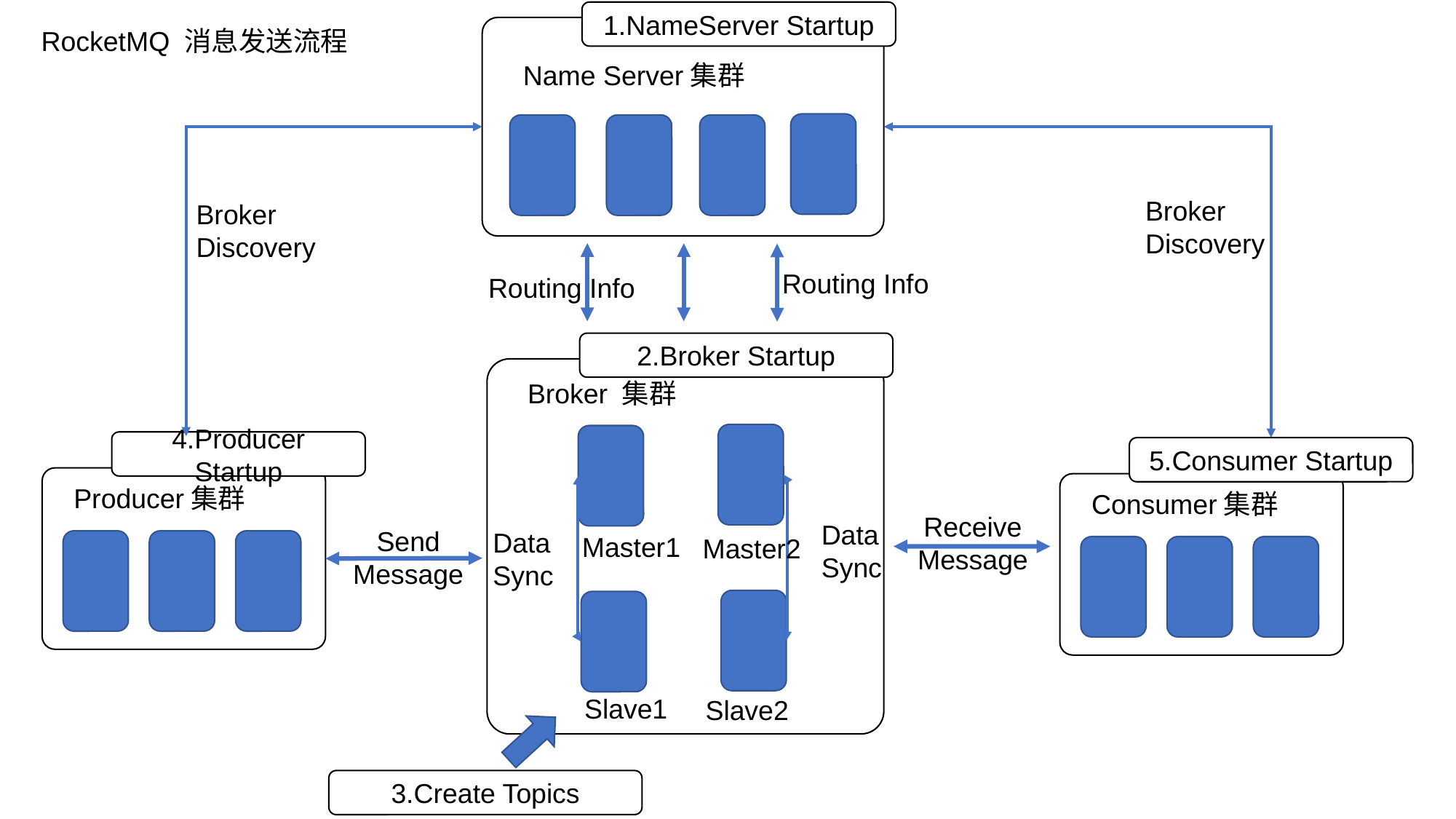

1.NameServer Startup

RocketMQ 消息发送流程
Name Server集群

Broker Discovery
Broker Discovery
Routing Info
Routing Info
2.Broker Startup

Broker 集群

4.Producer Startup
5.Consumer Startup

Producer集群
Consumer集群
Receive Message
Data Sync
Send Message
Data Sync
Master1
Master2

Slave1
Slave2

3.Create Topics